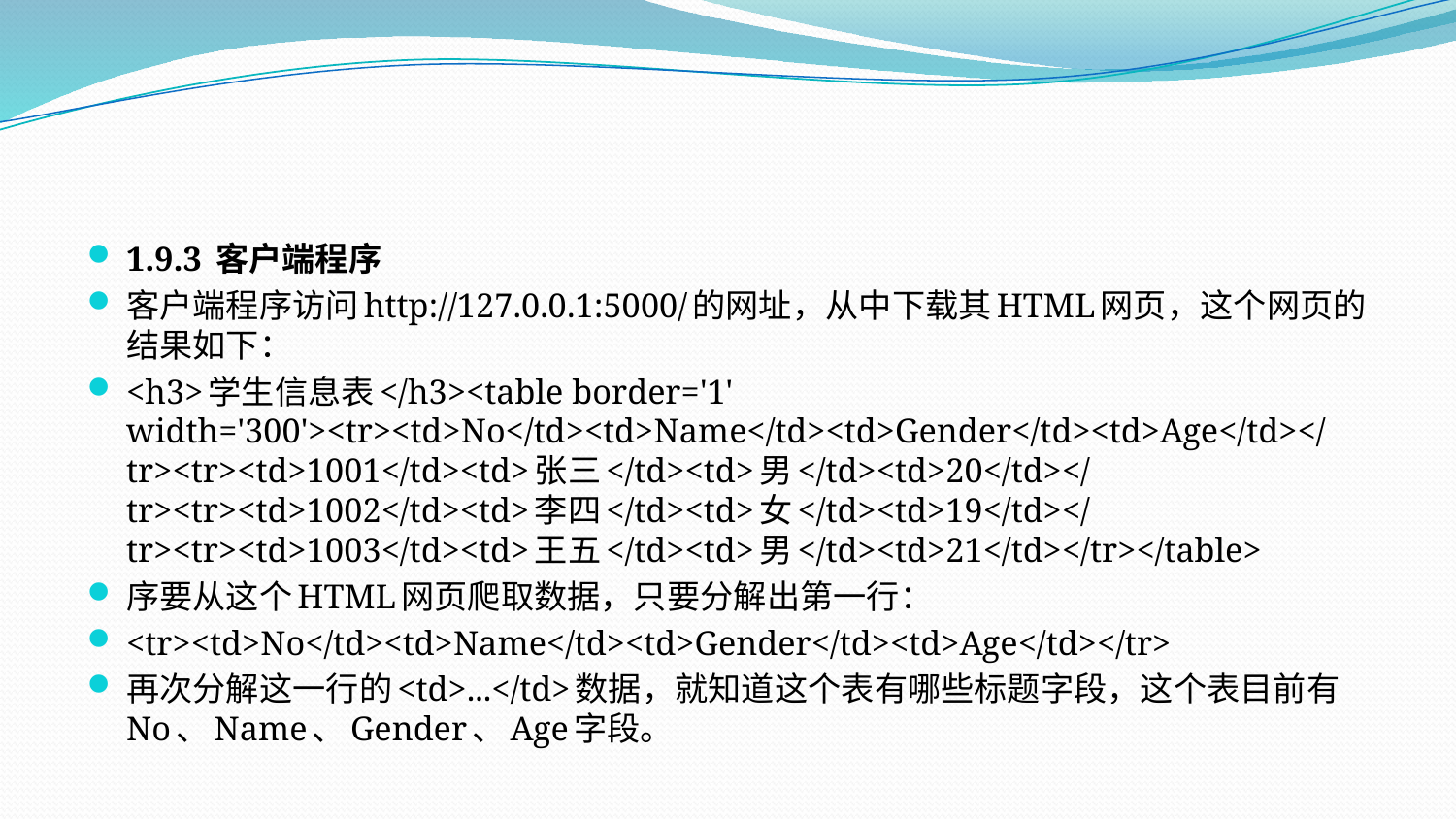

#
1.9.3 客户端程序
客户端程序访问http://127.0.0.1:5000/的网址，从中下载其HTML网页，这个网页的结果如下：
<h3>学生信息表</h3><table border='1' width='300'><tr><td>No</td><td>Name</td><td>Gender</td><td>Age</td></tr><tr><td>1001</td><td>张三</td><td>男</td><td>20</td></tr><tr><td>1002</td><td>李四</td><td>女</td><td>19</td></tr><tr><td>1003</td><td>王五</td><td>男</td><td>21</td></tr></table>
序要从这个HTML网页爬取数据，只要分解出第一行：
<tr><td>No</td><td>Name</td><td>Gender</td><td>Age</td></tr>
再次分解这一行的<td>...</td>数据，就知道这个表有哪些标题字段，这个表目前有No、Name、Gender、Age字段。